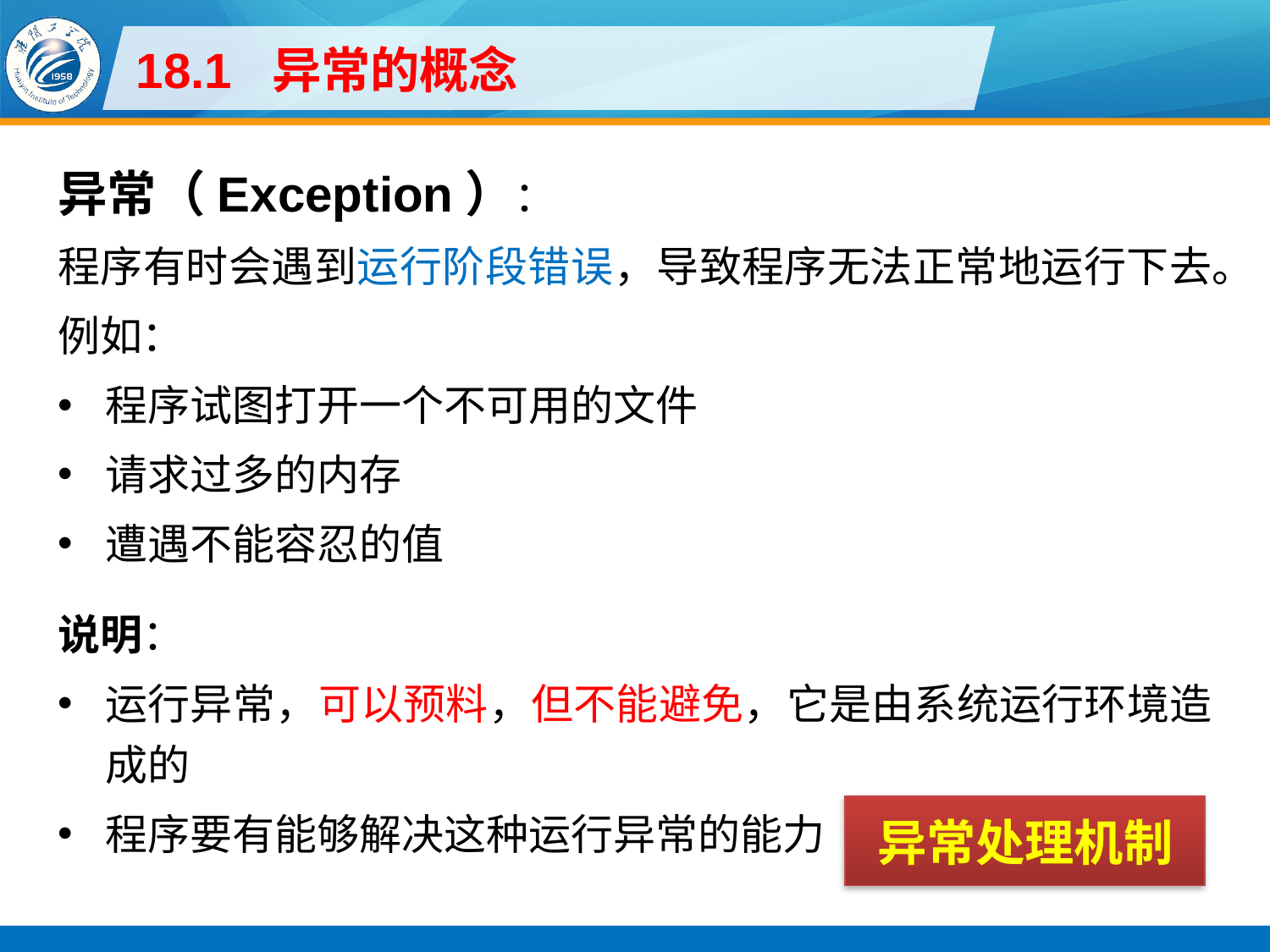

# 18.1  异常的概念
异常（Exception）：
程序有时会遇到运行阶段错误，导致程序无法正常地运行下去。
例如：
程序试图打开一个不可用的文件
请求过多的内存
遭遇不能容忍的值
说明：
运行异常，可以预料，但不能避免，它是由系统运行环境造成的
程序要有能够解决这种运行异常的能力
异常处理机制